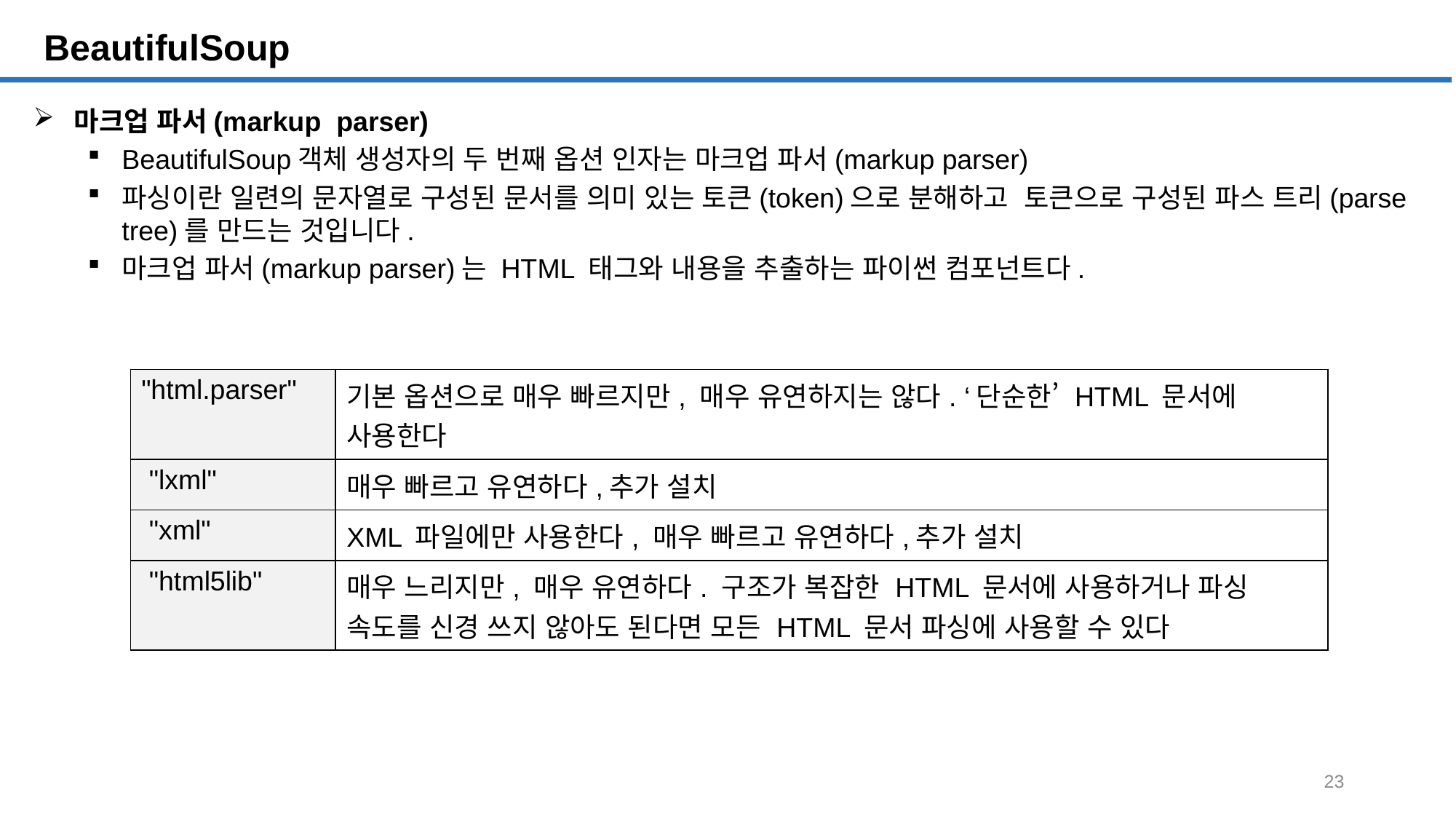

SQL 튜닝 개요
# BeautifulSoup

마크업 파서(markup  parser)
BeautifulSoup객체 생성자의 두 번째 옵션 인자는 마크업 파서(markup parser)
파싱이란 일련의 문자열로 구성된 문서를 의미 있는 토큰(token)으로 분해하고  토큰으로 구성된 파스 트리(parse tree)를 만드는 것입니다.
마크업 파서(markup parser)는 HTML 태그와 내용을 추출하는 파이썬 컴포넌트다.
| "html.parser" | 기본 옵션으로 매우 빠르지만, 매우 유연하지는 않다. ‘단순한’ HTML 문서에 사용한다 |
| --- | --- |
| "lxml" | 매우 빠르고 유연하다,추가 설치 |
| "xml" | XML 파일에만 사용한다, 매우 빠르고 유연하다,추가 설치 |
| "html5lib" | 매우 느리지만, 매우 유연하다. 구조가 복잡한 HTML 문서에 사용하거나 파싱 속도를 신경 쓰지 않아도 된다면 모든 HTML 문서 파싱에 사용할 수 있다 |
23